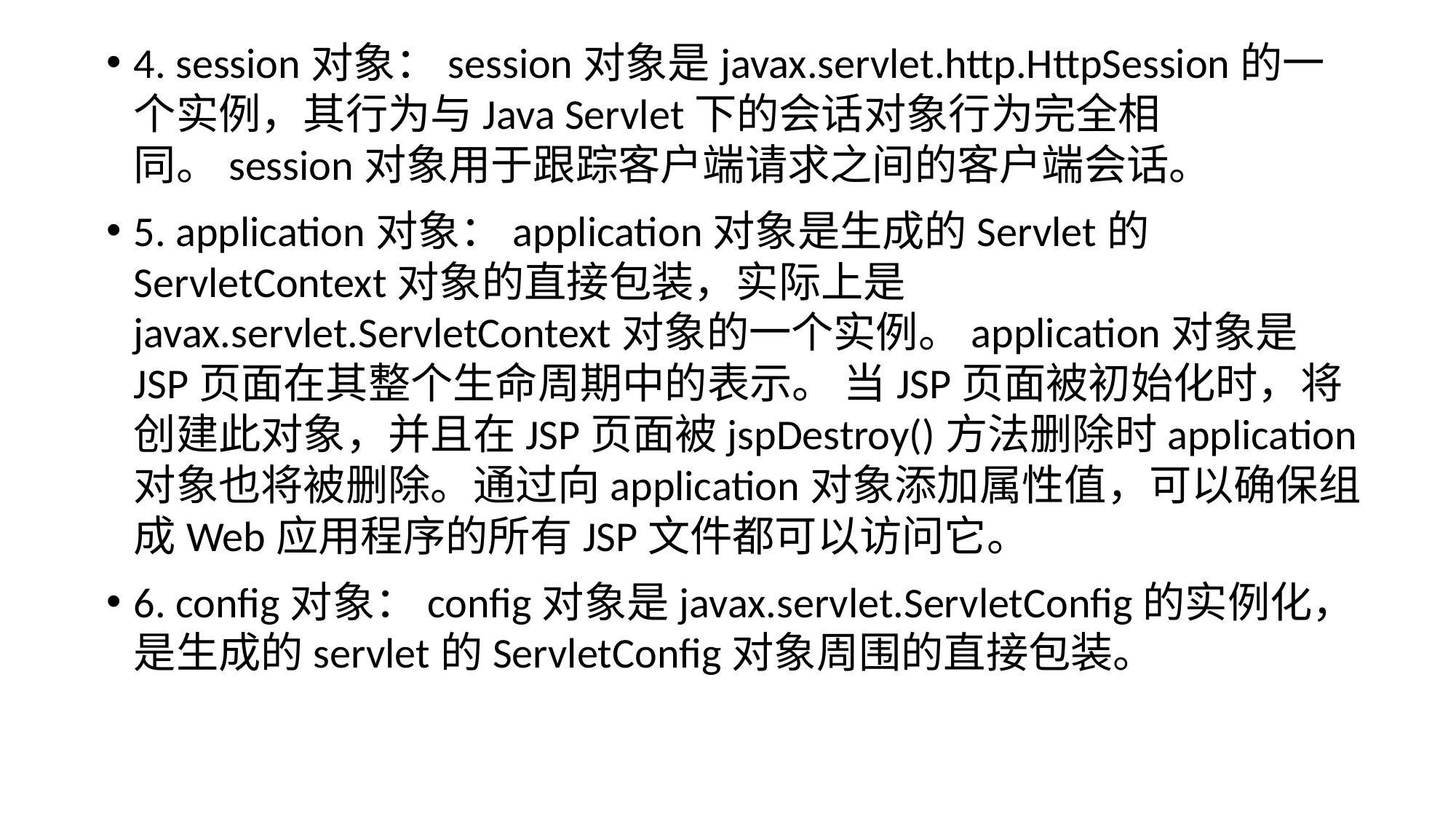

4. session对象：session对象是javax.servlet.http.HttpSession的一个实例，其行为与Java Servlet下的会话对象行为完全相同。session对象用于跟踪客户端请求之间的客户端会话。
5. application对象：application对象是生成的Servlet的ServletContext对象的直接包装，实际上是javax.servlet.ServletContext对象的一个实例。application对象是JSP页面在其整个生命周期中的表示。 当JSP页面被初始化时，将创建此对象，并且在JSP页面被jspDestroy()方法删除时application对象也将被删除。通过向application对象添加属性值，可以确保组成Web应用程序的所有JSP文件都可以访问它。
6. config对象：config对象是javax.servlet.ServletConfig的实例化，是生成的servlet的ServletConfig对象周围的直接包装。